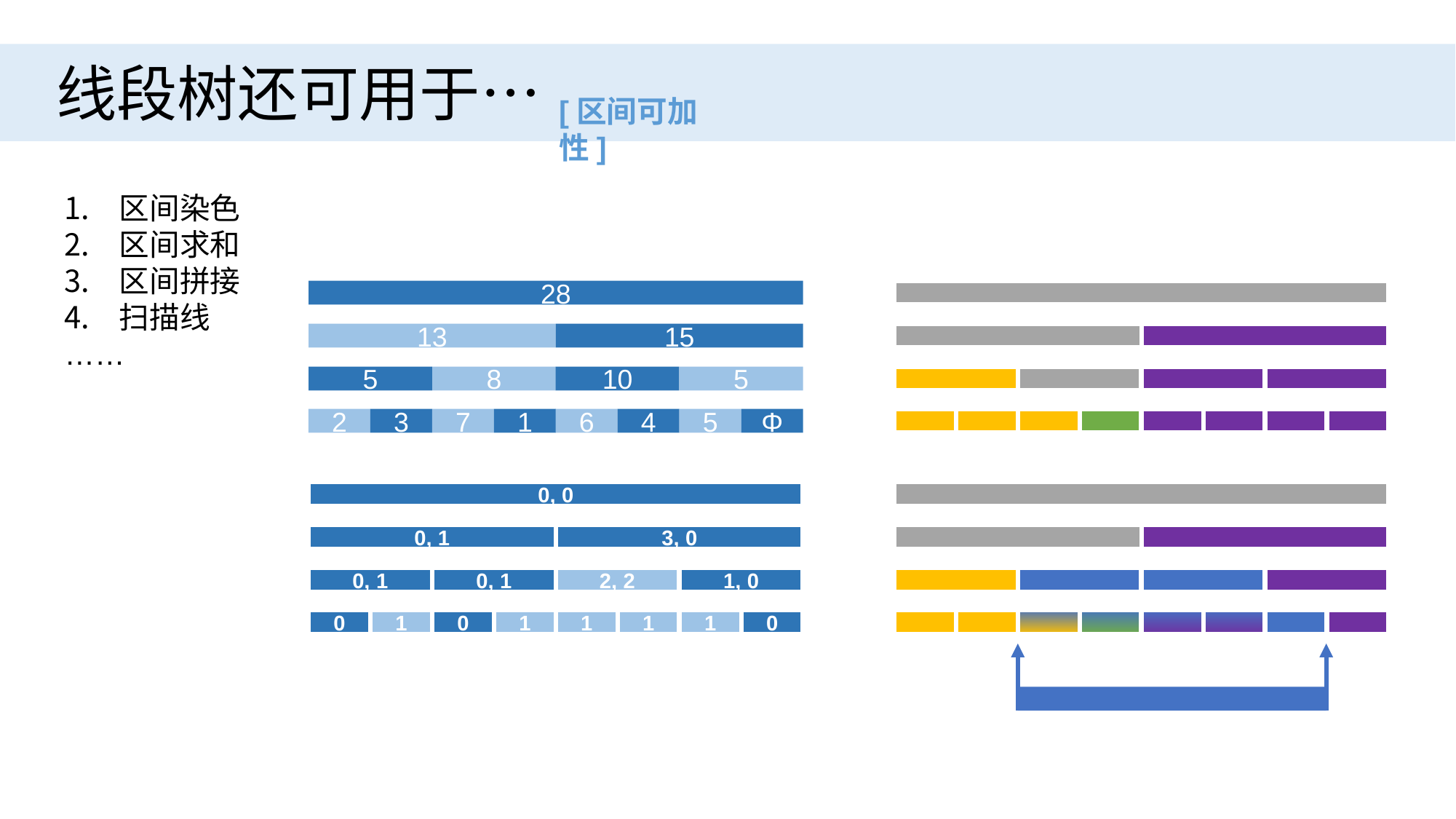

线段树还可用于…
[区间可加性]
区间染色
区间求和
区间拼接
扫描线
……
28

13
15

10

5
5

8

3
1

2
7

4
Φ

6
5

0, 0

0, 1
3, 0

2, 2
0, 1
1, 0
0, 1

1
1
0
0

1
0
1
1